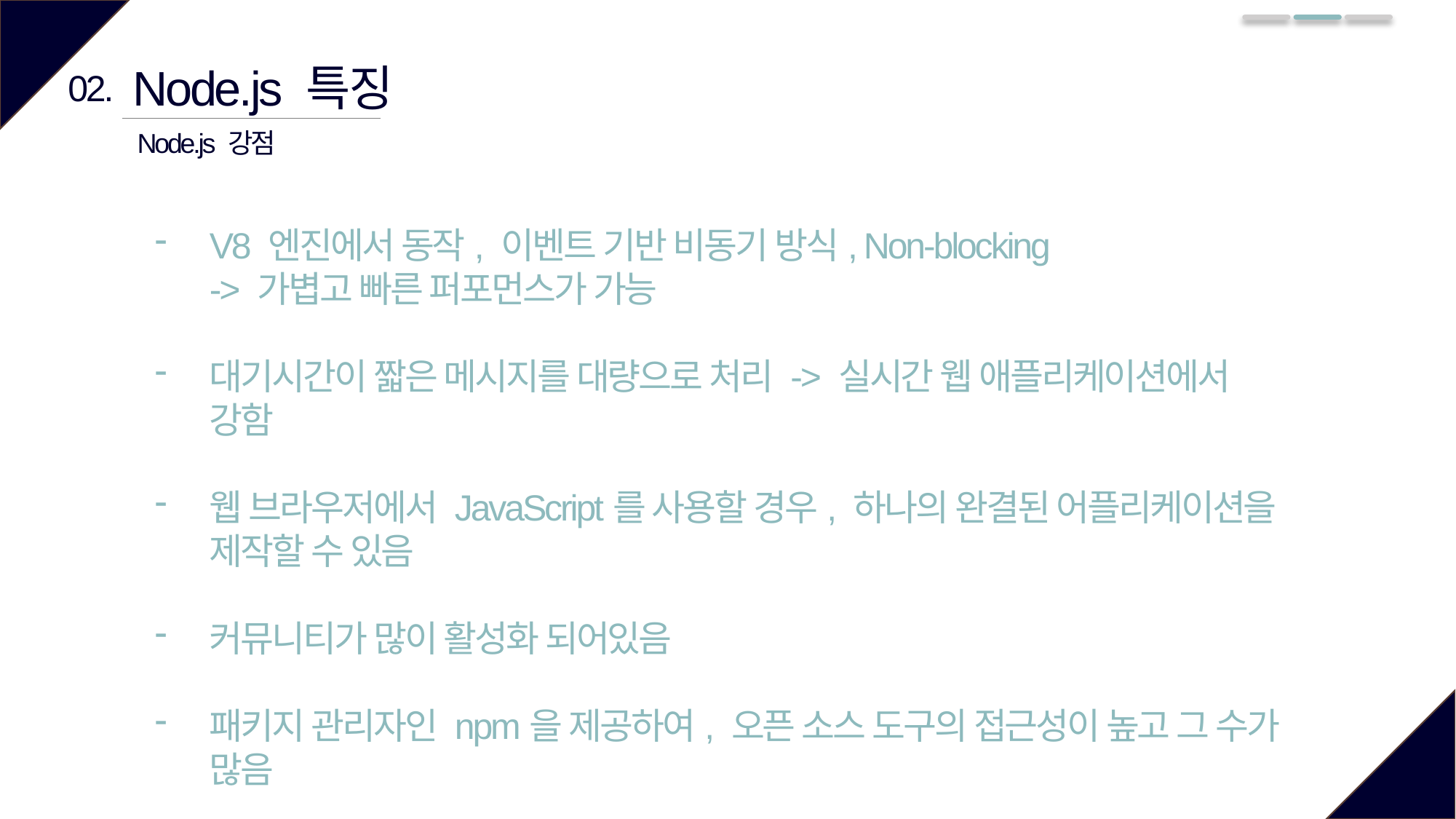

Node.js 특징
02.
Node.js 강점
V8 엔진에서 동작, 이벤트 기반 비동기 방식, Non-blocking
-> 가볍고 빠른 퍼포먼스가 가능

대기시간이 짧은 메시지를 대량으로 처리 -> 실시간 웹 애플리케이션에서 강함

웹 브라우저에서 JavaScript를 사용할 경우, 하나의 완결된 어플리케이션을 제작할 수 있음

커뮤니티가 많이 활성화 되어있음

패키지 관리자인 npm을 제공하여, 오픈 소스 도구의 접근성이 높고 그 수가 많음